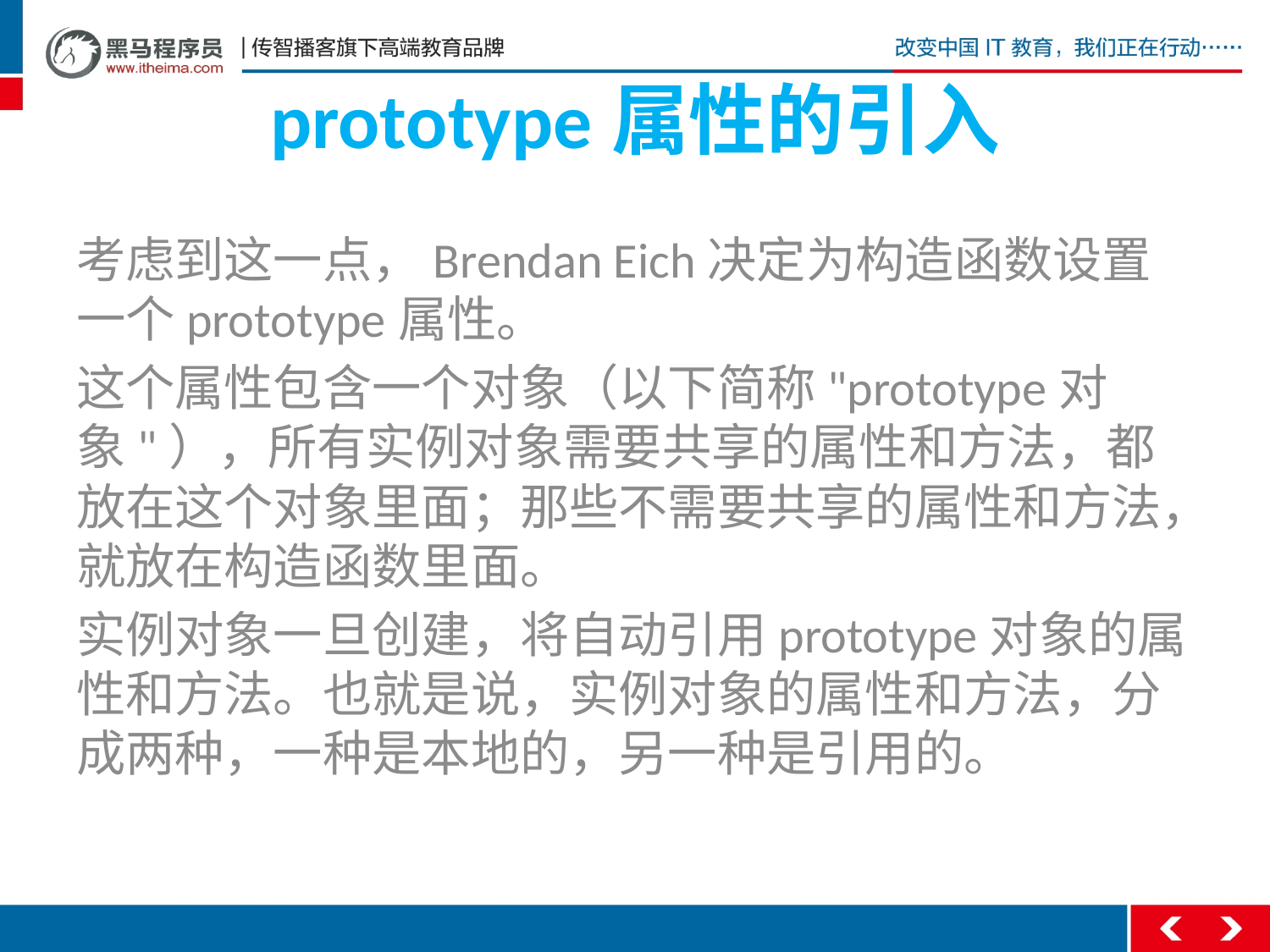

# prototype属性的引入
考虑到这一点，Brendan Eich决定为构造函数设置一个prototype属性。
这个属性包含一个对象（以下简称"prototype对象"），所有实例对象需要共享的属性和方法，都放在这个对象里面；那些不需要共享的属性和方法，就放在构造函数里面。
实例对象一旦创建，将自动引用prototype对象的属性和方法。也就是说，实例对象的属性和方法，分成两种，一种是本地的，另一种是引用的。